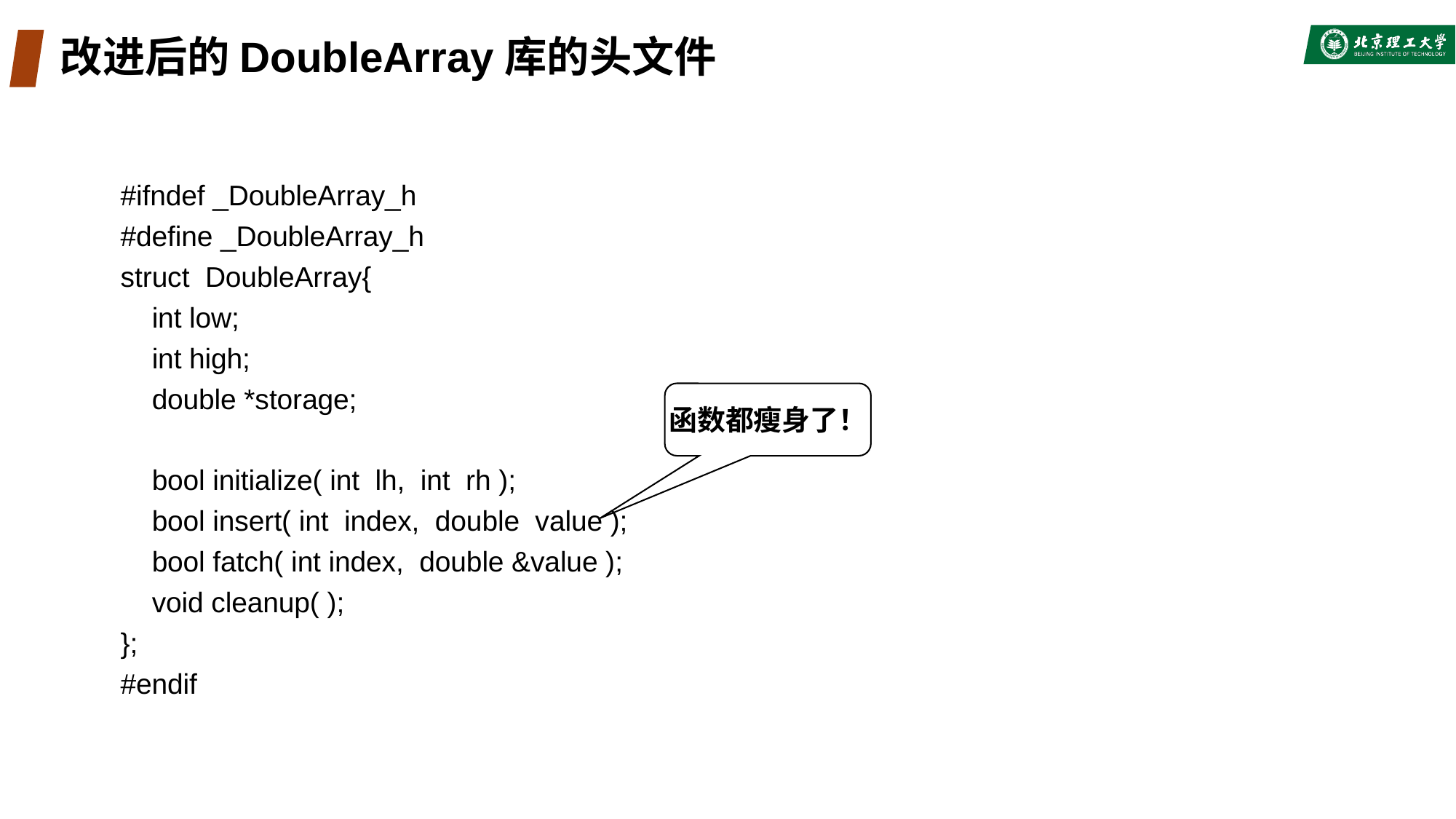

# 改进后的DoubleArray库的头文件
#ifndef _DoubleArray_h
#define _DoubleArray_h
struct  DoubleArray{
    int low;
    int high;
    double *storage;

    bool initialize( int  lh,  int  rh );
    bool insert( int  index,  double  value );
    bool fatch( int index,  double &value );
    void cleanup( );
};
#endif
函数都瘦身了！